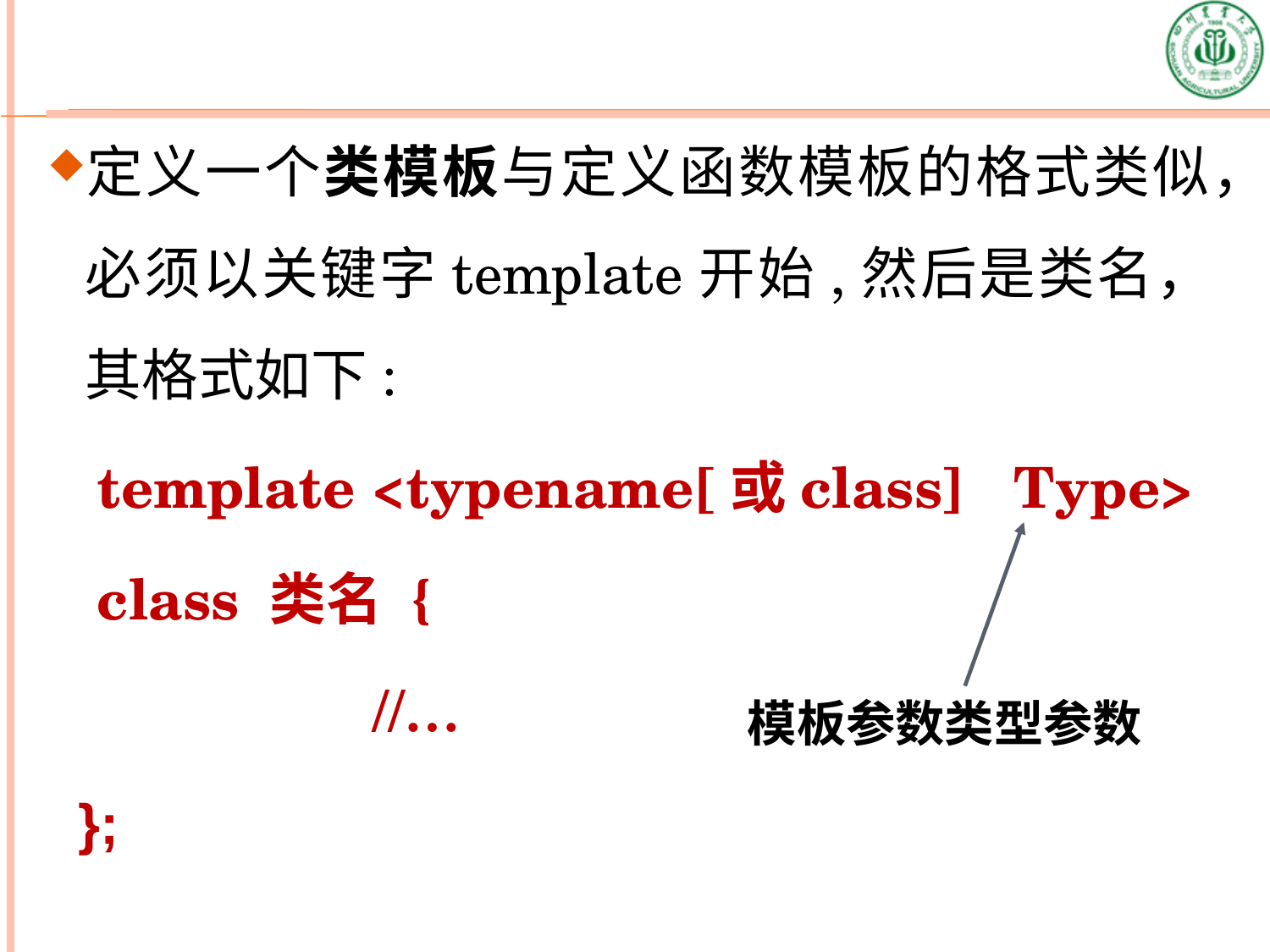

定义一个类模板与定义函数模板的格式类似，必须以关键字template开始,然后是类名，其格式如下:
template <typename[或class]   Type>
class 类名 {
                    //…
  };

模板参数类型参数